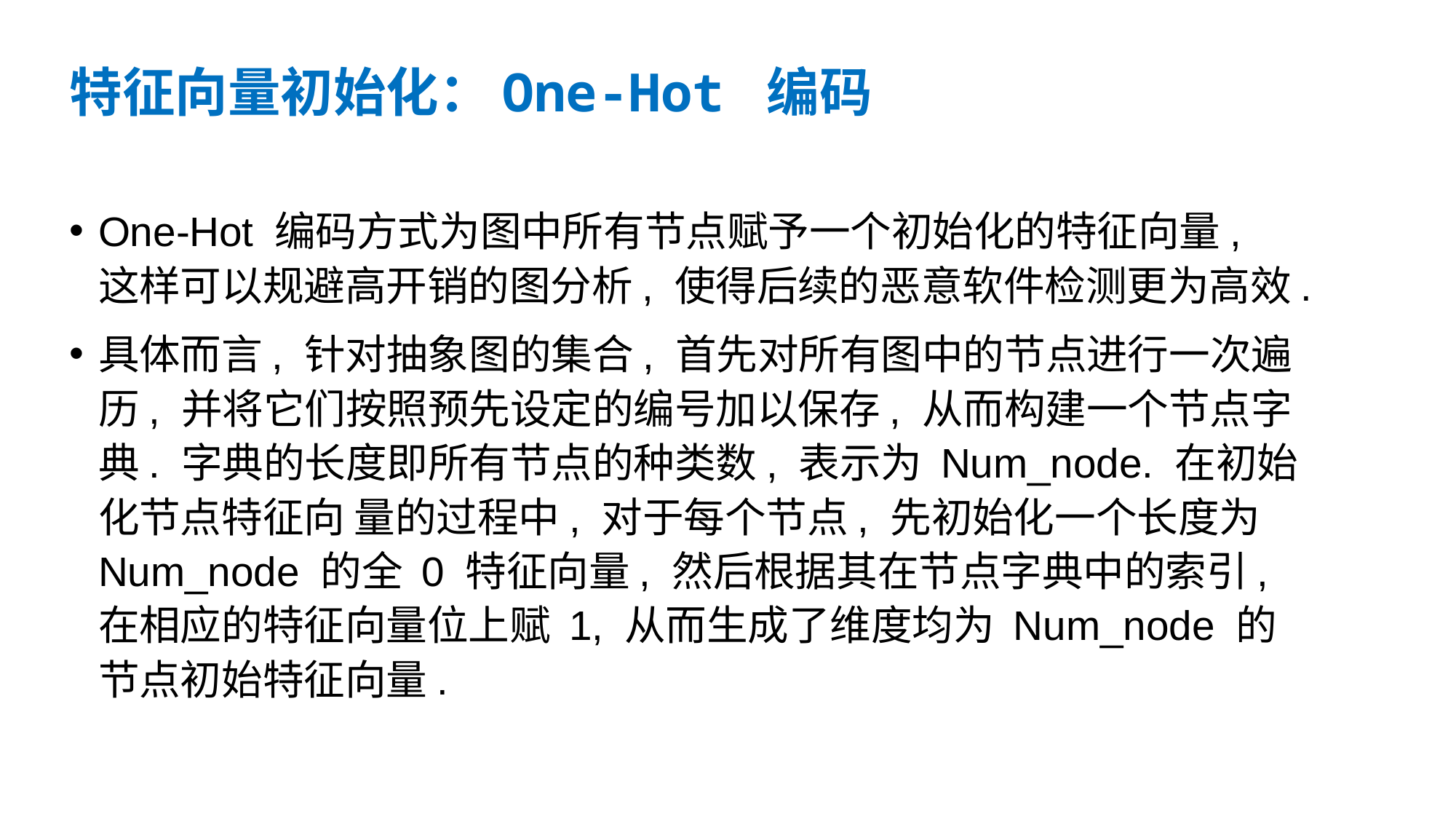

# 特征向量初始化：One-Hot 编码
One-Hot 编码方式为图中所有节点赋予一个初始化的特征向量, 这样可以规避高开销的图分析, 使得后续的恶意软件检测更为高效.
具体而言, 针对抽象图的集合, 首先对所有图中的节点进行一次遍历, 并将它们按照预先设定的编号加以保存, 从而构建一个节点字典. 字典的长度即所有节点的种类数, 表示为 Num_node. 在初始化节点特征向 量的过程中, 对于每个节点, 先初始化一个长度为 Num_node 的全 0 特征向量, 然后根据其在节点字典中的索引, 在相应的特征向量位上赋 1, 从而生成了维度均为 Num_node 的节点初始特征向量.